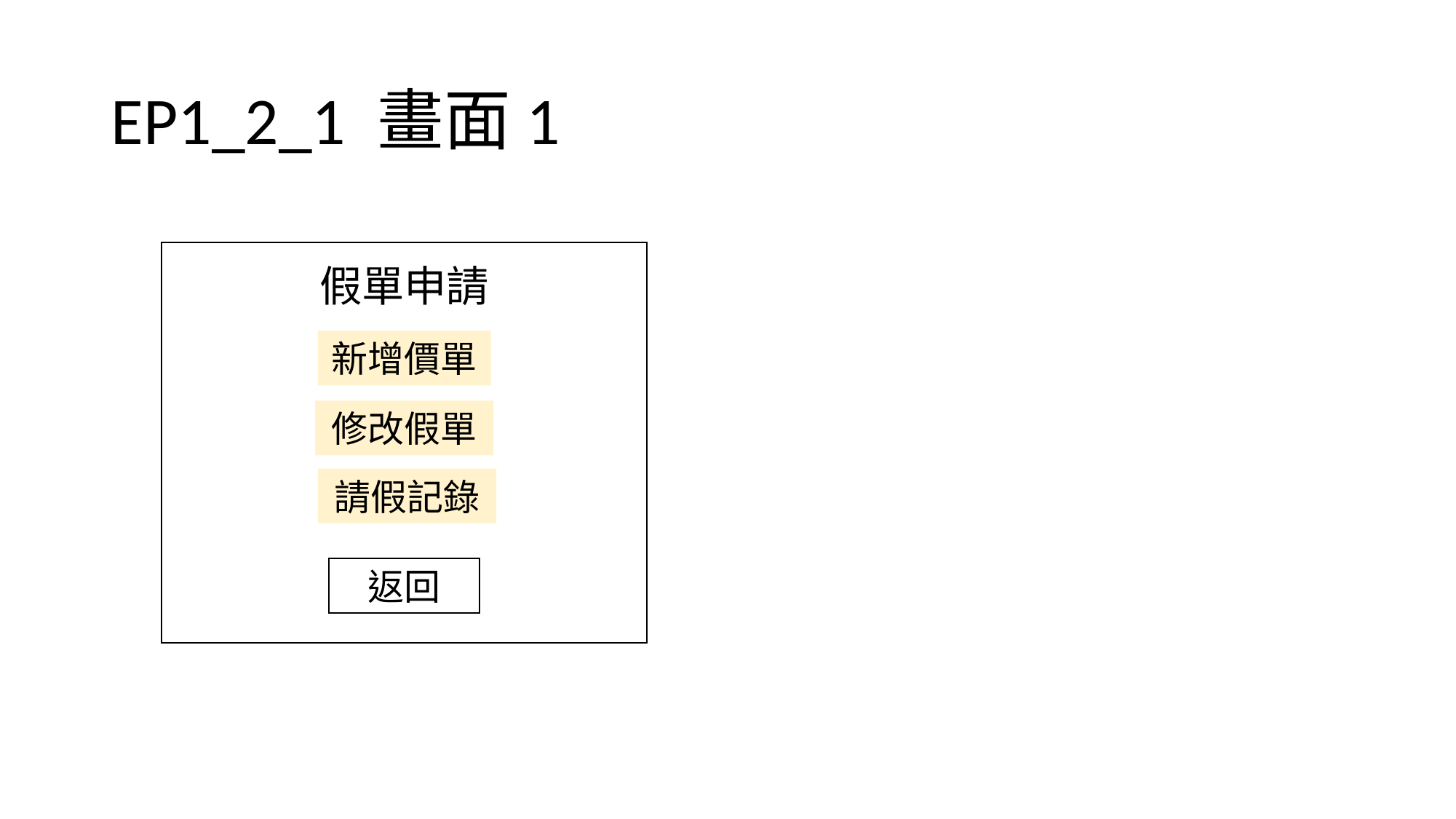

# EP1_2_1 畫面1

假單申請
新增價單
修改假單
請假記錄
返回